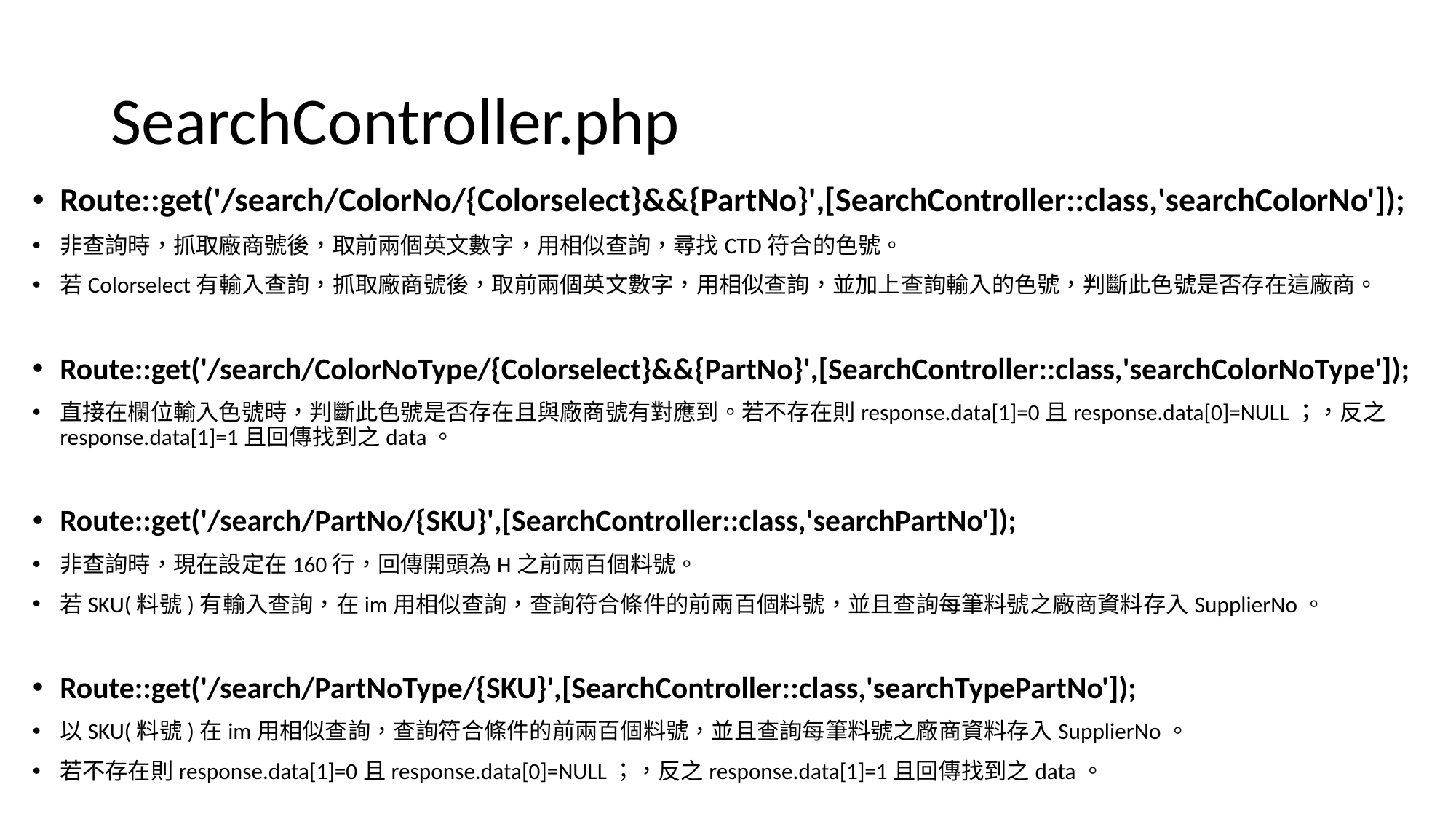

# SearchController.php
Route::get('/search/ColorNo/{Colorselect}&&{PartNo}',[SearchController::class,'searchColorNo']);
非查詢時，抓取廠商號後，取前兩個英文數字，用相似查詢，尋找CTD符合的色號。
若Colorselect有輸入查詢，抓取廠商號後，取前兩個英文數字，用相似查詢，並加上查詢輸入的色號，判斷此色號是否存在這廠商。

Route::get('/search/ColorNoType/{Colorselect}&&{PartNo}',[SearchController::class,'searchColorNoType']);
直接在欄位輸入色號時，判斷此色號是否存在且與廠商號有對應到。若不存在則response.data[1]=0且response.data[0]=NULL；，反之response.data[1]=1且回傳找到之data。

Route::get('/search/PartNo/{SKU}',[SearchController::class,'searchPartNo']);
非查詢時，現在設定在160行，回傳開頭為H之前兩百個料號。
若SKU(料號)有輸入查詢，在im用相似查詢，查詢符合條件的前兩百個料號，並且查詢每筆料號之廠商資料存入SupplierNo。

Route::get('/search/PartNoType/{SKU}',[SearchController::class,'searchTypePartNo']);
以SKU(料號)在im用相似查詢，查詢符合條件的前兩百個料號，並且查詢每筆料號之廠商資料存入SupplierNo。
若不存在則response.data[1]=0且response.data[0]=NULL；，反之response.data[1]=1且回傳找到之data。